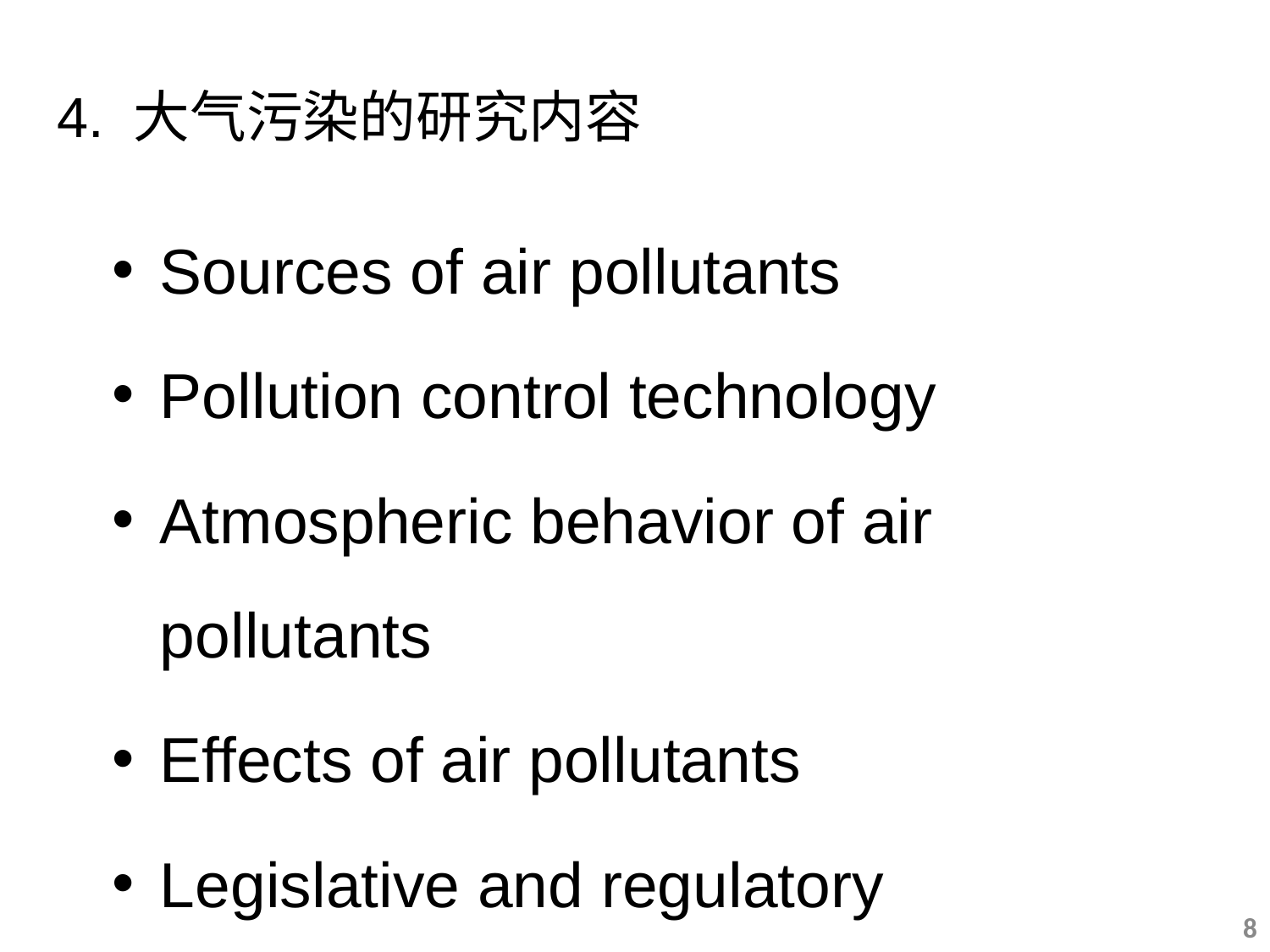

4. 大气污染的研究内容
Sources of air pollutants
Pollution control technology
Atmospheric behavior of air pollutants
Effects of air pollutants
Legislative and regulatory measures
8